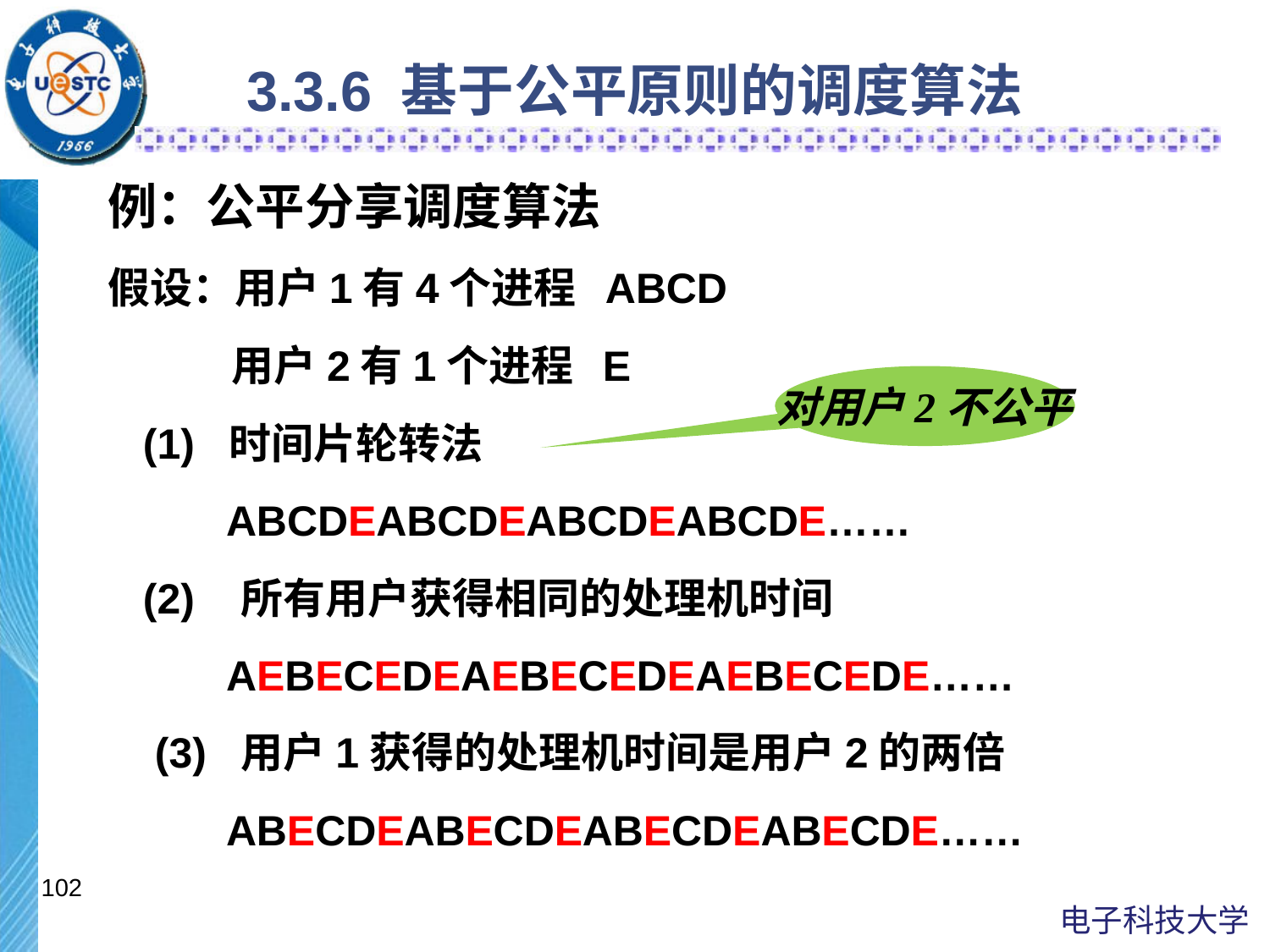

# 3.3.6 基于公平原则的调度算法
例：公平分享调度算法
假设：用户1有4个进程  ABCD
            用户2有1个进程  E
   (1)  时间片轮转法
          ABCDEABCDEABCDEABCDE……
   (2)   所有用户获得相同的处理机时间
          AEBECEDEAEBECEDEAEBECEDE……
    (3)  用户1获得的处理机时间是用户2的两倍
          ABECDEABECDEABECDEABECDE……
对用户2不公平
102